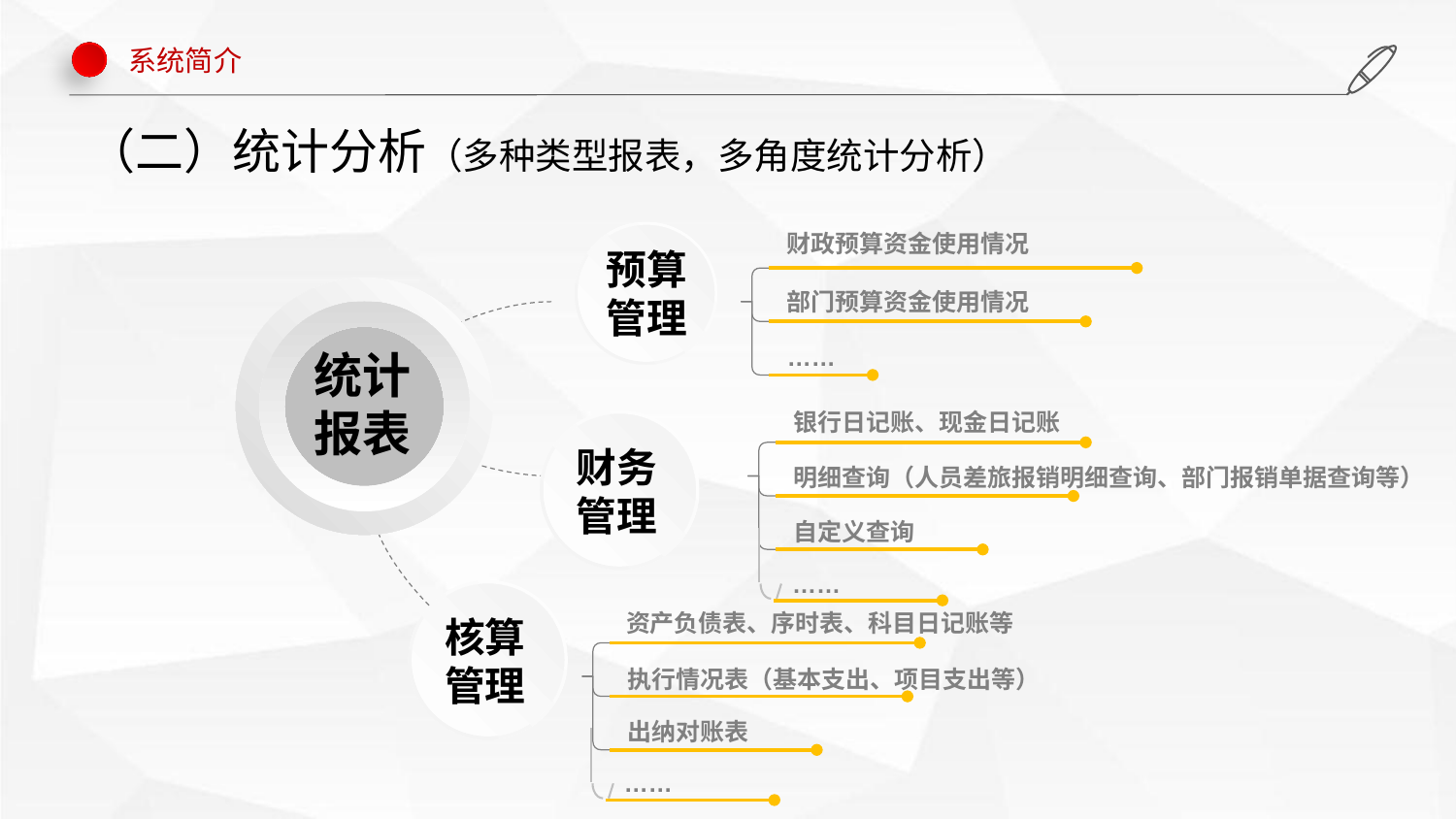

系统简介

（二）统计分析（多种类型报表，多角度统计分析）

预算管理
财政预算资金使用情况

统计报表
部门预算资金使用情况

……

银行日记账、现金日记账

财务管理

明细查询（人员差旅报销明细查询、部门报销单据查询等）

自定义查询

……

核算管理
资产负债表、序时表、科目日记账等

执行情况表（基本支出、项目支出等）

出纳对账表

……